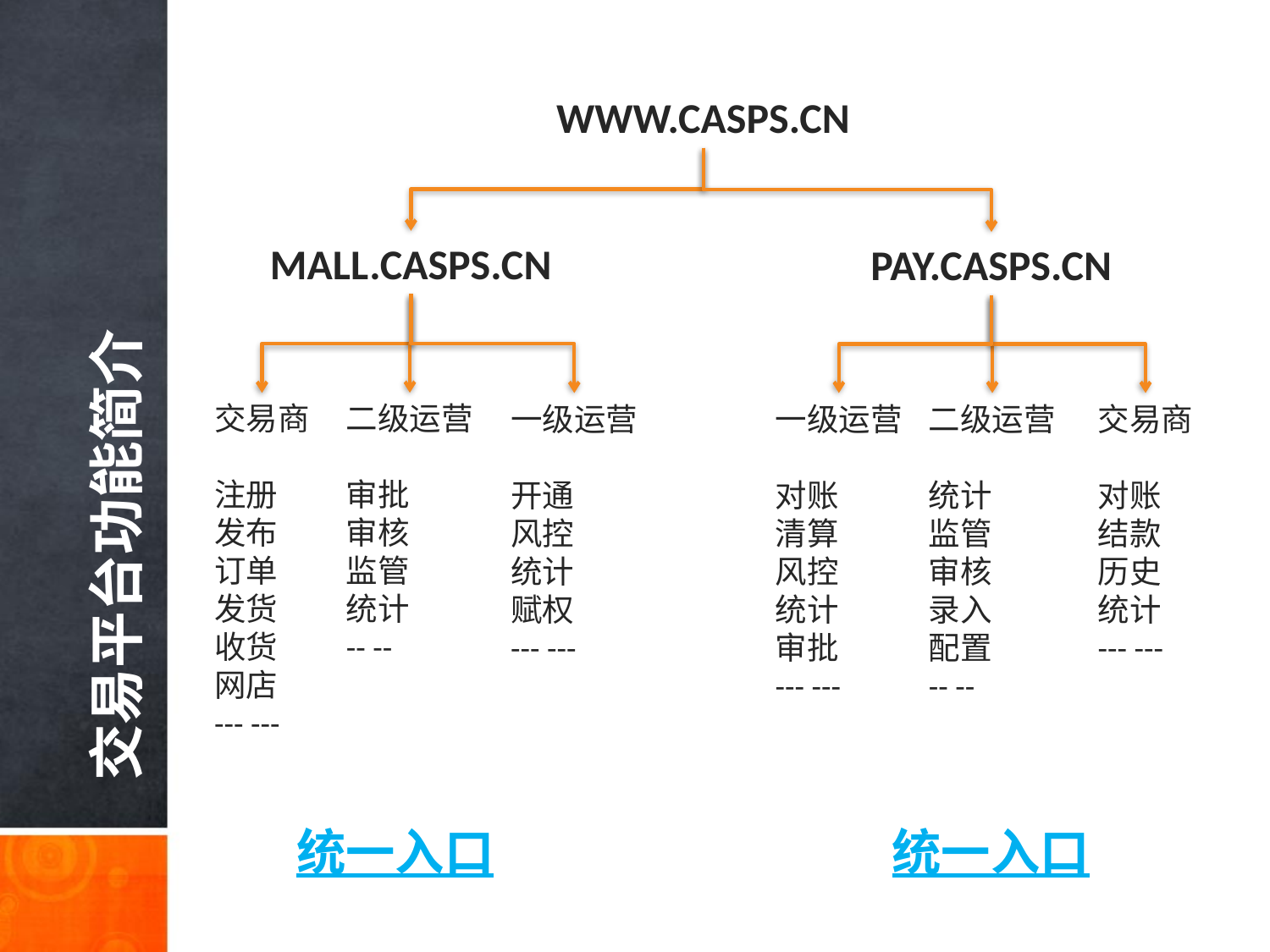

WWW.CASPS.CN
MALL.CASPS.CN
PAY.CASPS.CN
交易平台功能简介
二级运营

审批
审核
监管
统计
-- --
交易商

注册
发布
订单
发货
收货
网店
--- ---
一级运营

开通
风控
统计
赋权
--- ---
一级运营

对账
清算
风控
统计
审批
--- ---
二级运营

统计
监管
审核
录入
配置
-- --
交易商

对账
结款
历史
统计
--- ---
统一入口
统一入口